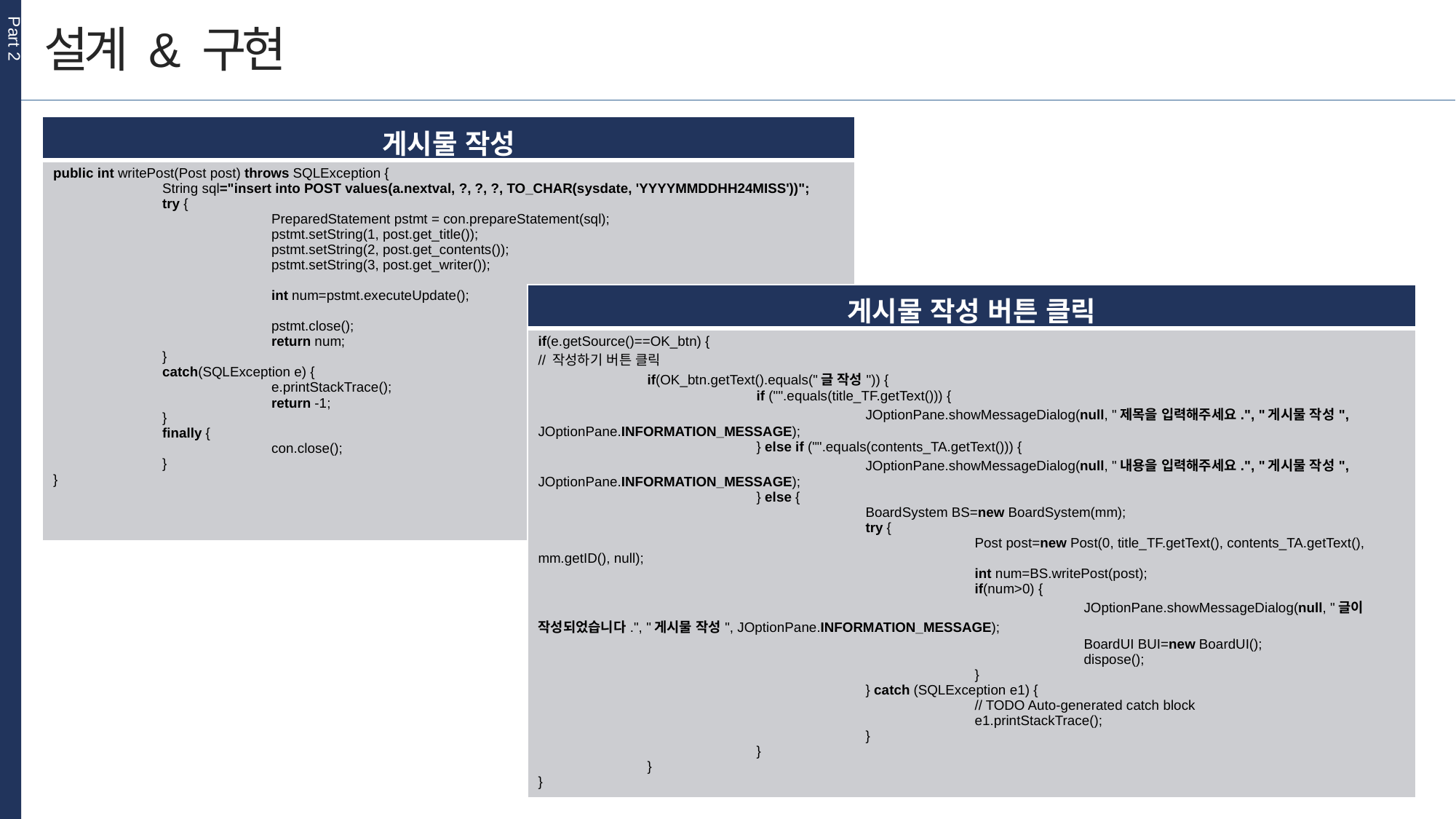

Part 2
설계 & 구현
| 게시물 작성 |
| --- |
| public int writePost(Post post) throws SQLException { String sql="insert into POST values(a.nextval, ?, ?, ?, TO\_CHAR(sysdate, 'YYYYMMDDHH24MISS'))"; try { PreparedStatement pstmt = con.prepareStatement(sql); pstmt.setString(1, post.get\_title()); pstmt.setString(2, post.get\_contents()); pstmt.setString(3, post.get\_writer()); int num=pstmt.executeUpdate(); pstmt.close(); return num; } catch(SQLException e) { e.printStackTrace(); return -1; } finally { con.close(); } } |
| 게시물 작성 버튼 클릭 |
| --- |
| if(e.getSource()==OK\_btn) { // 작성하기 버튼 클릭 if(OK\_btn.getText().equals("글 작성")) { if ("".equals(title\_TF.getText())) { JOptionPane.showMessageDialog(null, "제목을 입력해주세요.", "게시물 작성", JOptionPane.INFORMATION\_MESSAGE); } else if ("".equals(contents\_TA.getText())) { JOptionPane.showMessageDialog(null, "내용을 입력해주세요.", "게시물 작성", JOptionPane.INFORMATION\_MESSAGE); } else { BoardSystem BS=new BoardSystem(mm); try { Post post=new Post(0, title\_TF.getText(), contents\_TA.getText(), mm.getID(), null); int num=BS.writePost(post); if(num>0) { JOptionPane.showMessageDialog(null, "글이 작성되었습니다.", "게시물 작성", JOptionPane.INFORMATION\_MESSAGE); BoardUI BUI=new BoardUI(); dispose(); } } catch (SQLException e1) { // TODO Auto-generated catch block e1.printStackTrace(); } } } } |